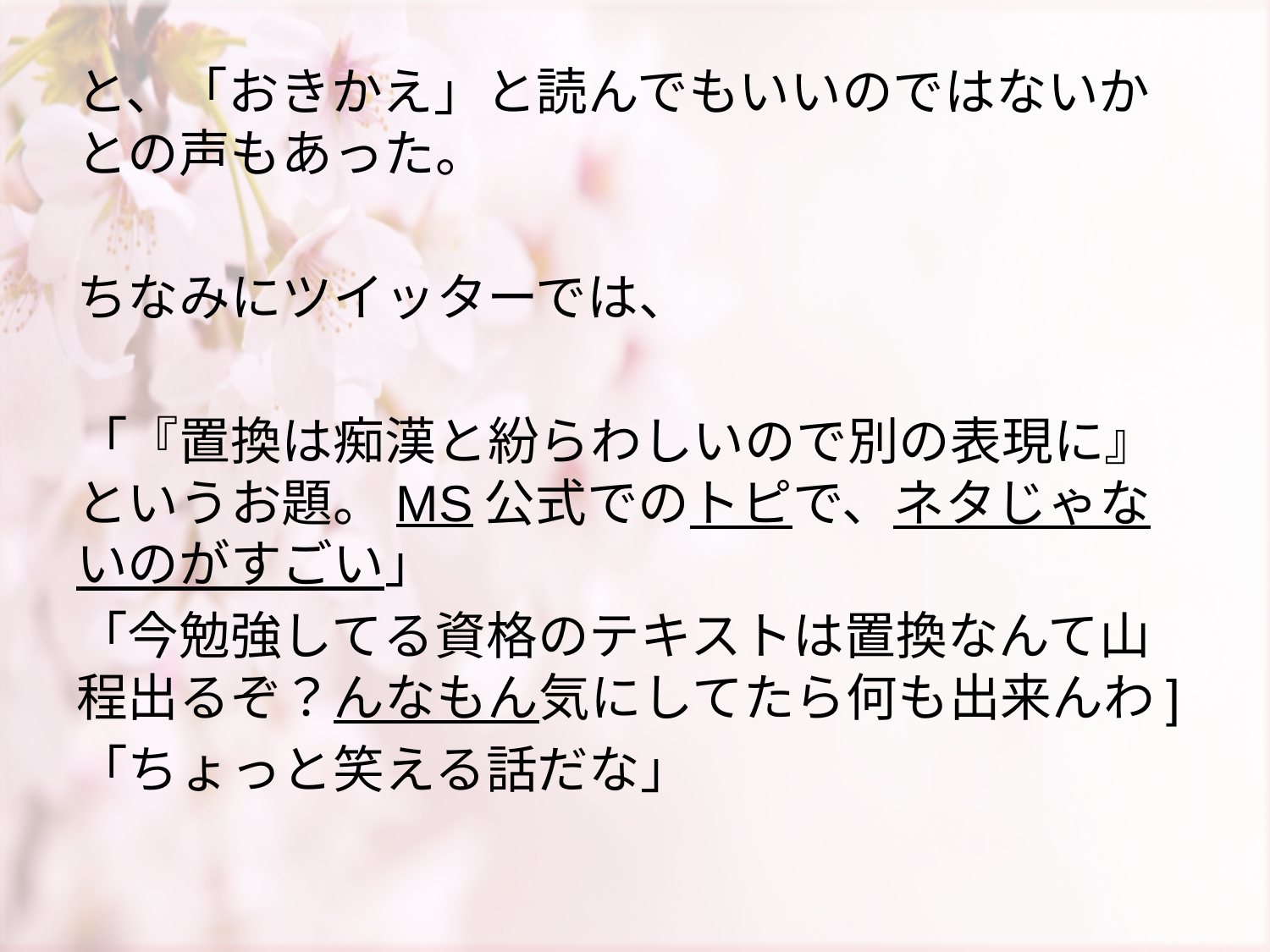

と、「おきかえ」と読んでもいいのではないかとの声もあった。

ちなみにツイッターでは、

「『置換は痴漢と紛らわしいので別の表現に』というお題。MS公式でのトピで、ネタじゃないのがすごい」
「今勉強してる資格のテキストは置換なんて山程出るぞ？んなもん気にしてたら何も出来んわ]
「ちょっと笑える話だな」